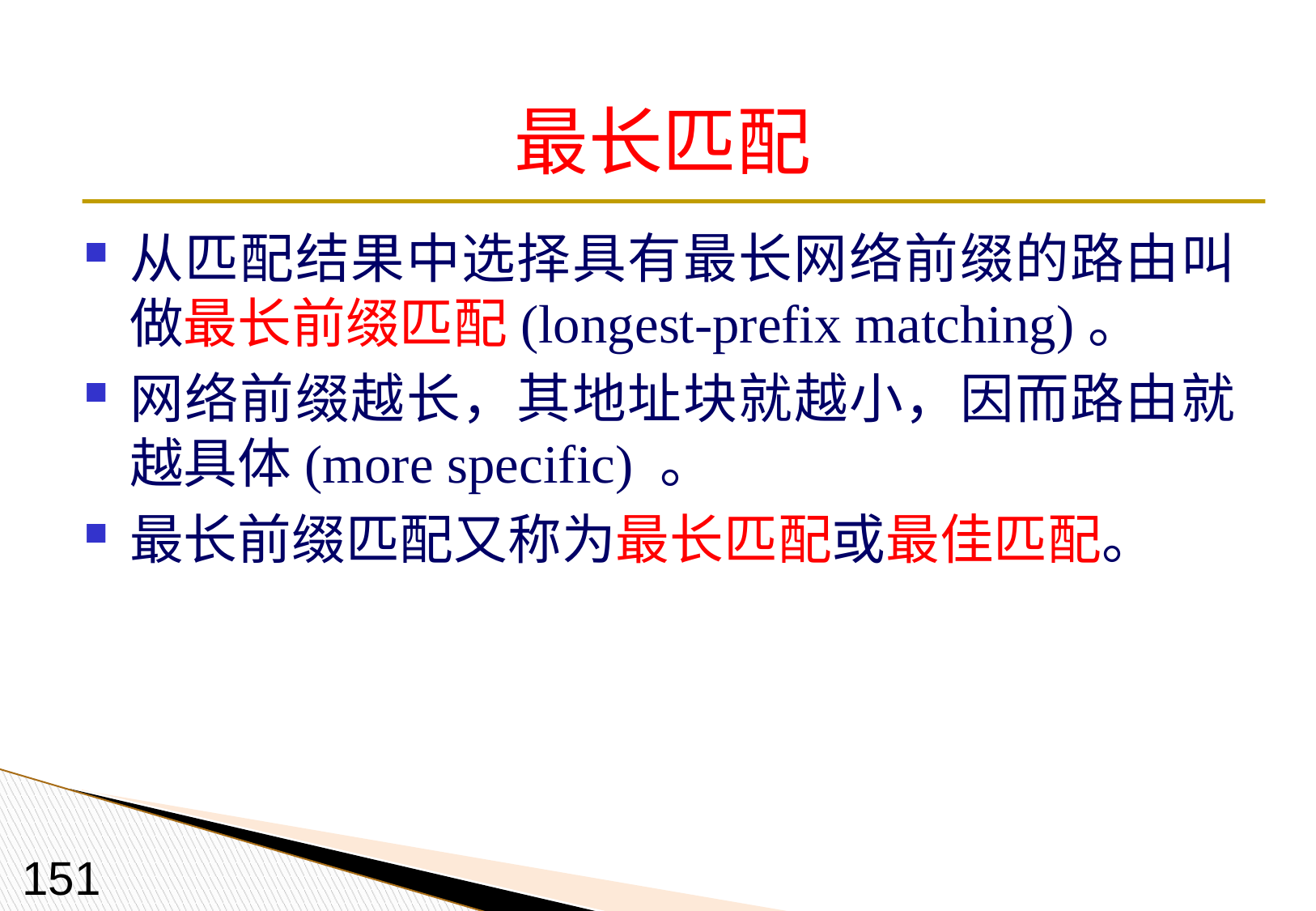

# 最长匹配
从匹配结果中选择具有最长网络前缀的路由叫做最长前缀匹配(longest-prefix matching)。
网络前缀越长，其地址块就越小，因而路由就越具体(more specific) 。
最长前缀匹配又称为最长匹配或最佳匹配。
151